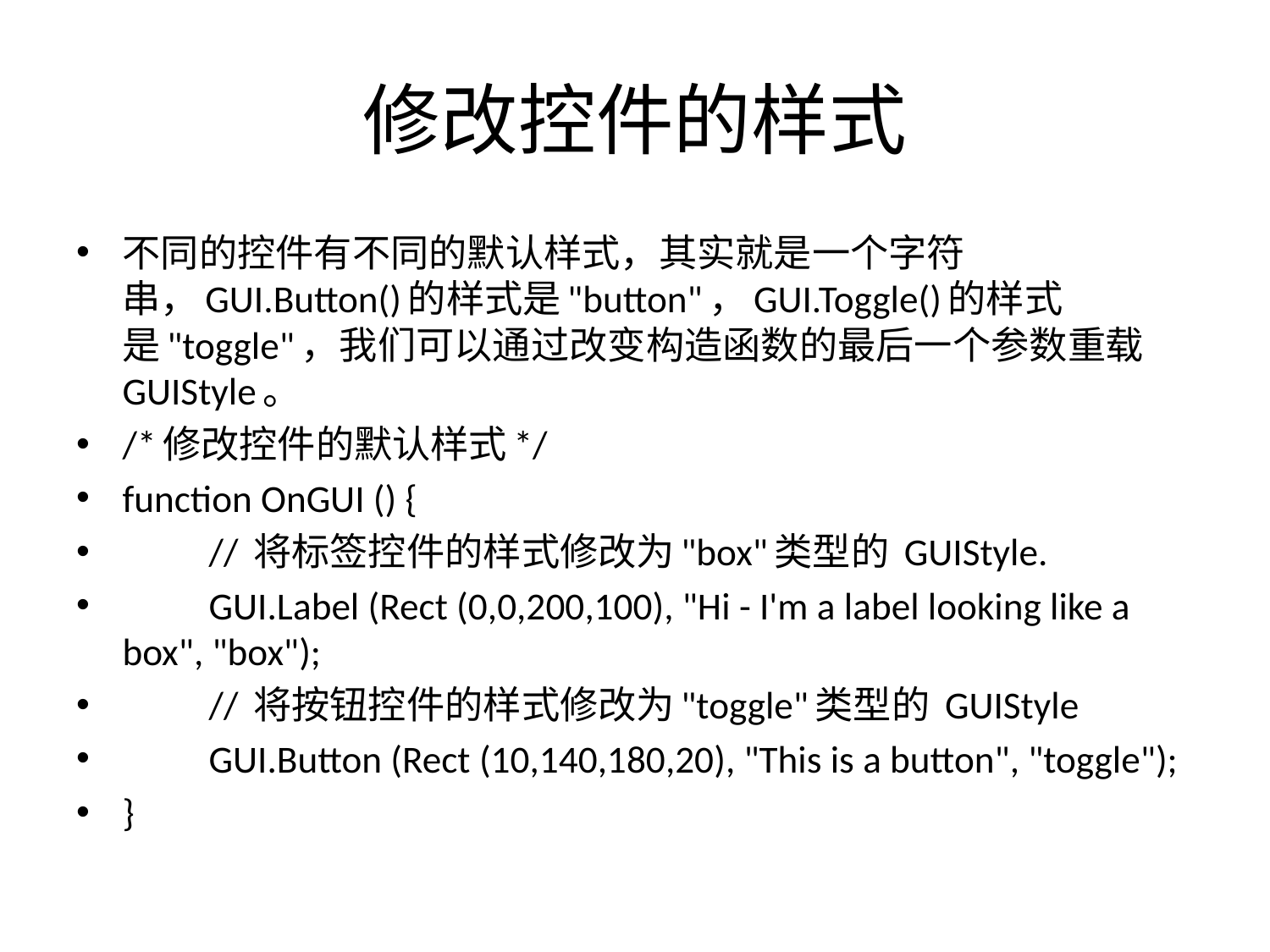

# 修改控件的样式
不同的控件有不同的默认样式，其实就是一个字符串，GUI.Button()的样式是"button"，GUI.Toggle()的样式是"toggle"，我们可以通过改变构造函数的最后一个参数重载GUIStyle。
/*修改控件的默认样式*/
function OnGUI () {
	// 将标签控件的样式修改为"box"类型的 GUIStyle.
	GUI.Label (Rect (0,0,200,100), "Hi - I'm a label looking like a box", "box");
	// 将按钮控件的样式修改为"toggle"类型的 GUIStyle
	GUI.Button (Rect (10,140,180,20), "This is a button", "toggle");
}